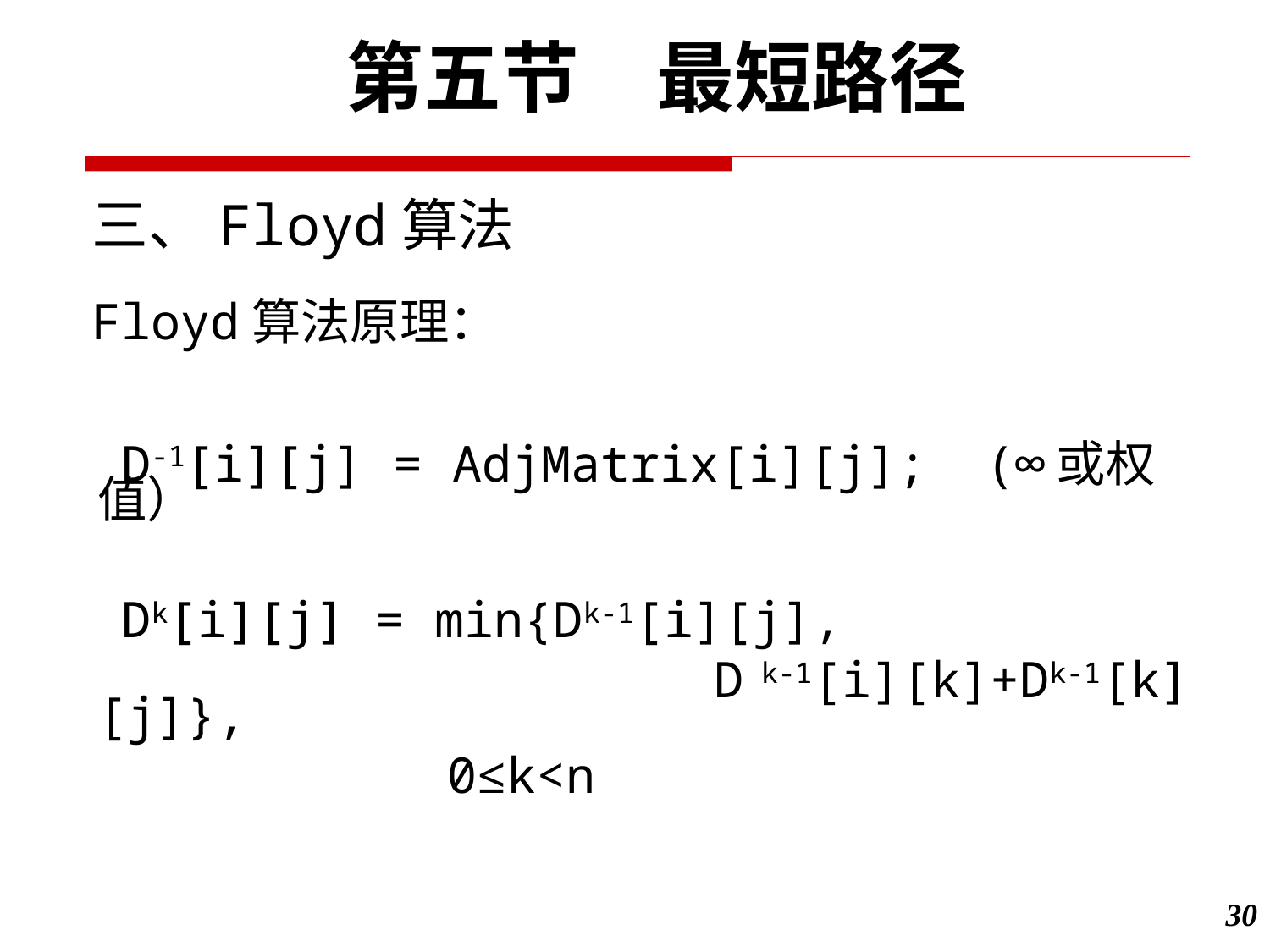

第五节　最短路径
# 三、Floyd算法
Floyd算法原理：

   D-1[i][j] = AdjMatrix[i][j];  (∞或权值）

   Dk[i][j] = min{Dk-1[i][j],
                       D k-1[i][k]+Dk-1[k][j]},
              0≤k<n

30